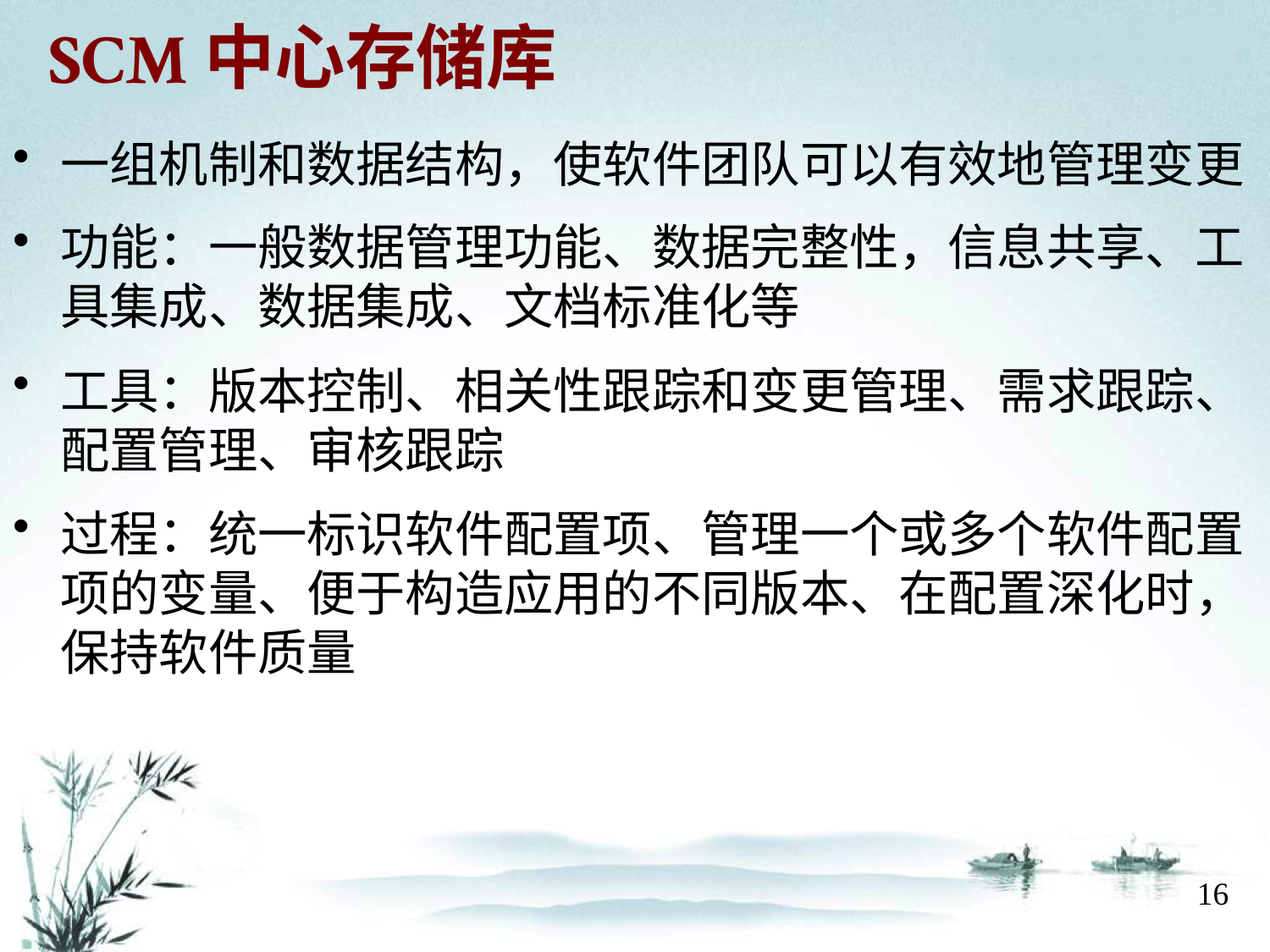

# SCM中心存储库
一组机制和数据结构，使软件团队可以有效地管理变更
功能：一般数据管理功能、数据完整性，信息共享、工具集成、数据集成、文档标准化等
工具：版本控制、相关性跟踪和变更管理、需求跟踪、配置管理、审核跟踪
过程：统一标识软件配置项、管理一个或多个软件配置项的变量、便于构造应用的不同版本、在配置深化时，保持软件质量
16